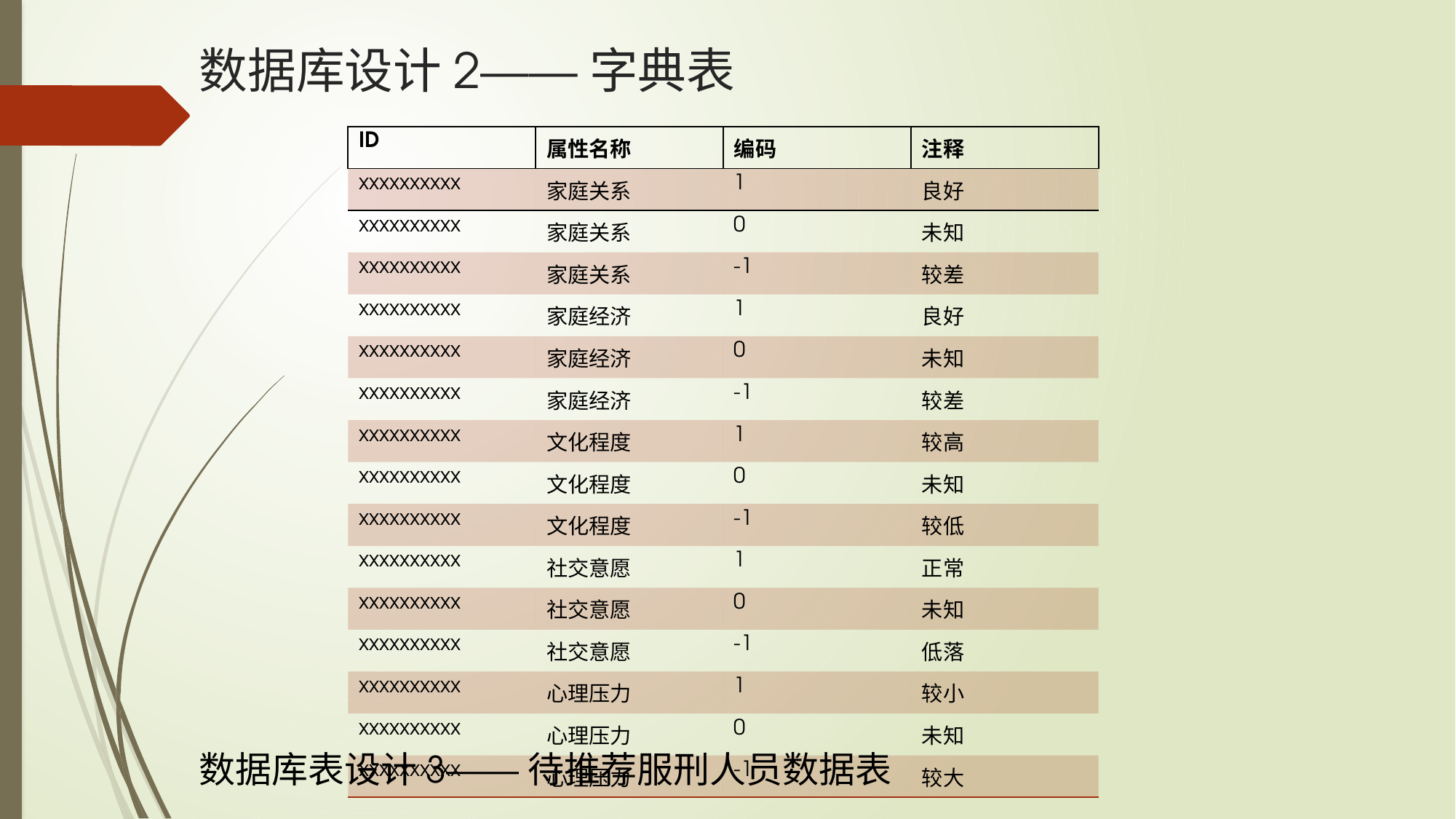

# 数据库设计2——字典表

| ID | 属性名称 | 编码 | 注释 |
| --- | --- | --- | --- |
| xxxxxxxxxx | 家庭关系 | 1 | 良好 |
| xxxxxxxxxx | 家庭关系 | 0 | 未知 |
| xxxxxxxxxx | 家庭关系 | -1 | 较差 |
| xxxxxxxxxx | 家庭经济 | 1 | 良好 |
| xxxxxxxxxx | 家庭经济 | 0 | 未知 |
| xxxxxxxxxx | 家庭经济 | -1 | 较差 |
| xxxxxxxxxx | 文化程度 | 1 | 较高 |
| xxxxxxxxxx | 文化程度 | 0 | 未知 |
| xxxxxxxxxx | 文化程度 | -1 | 较低 |
| xxxxxxxxxx | 社交意愿 | 1 | 正常 |
| xxxxxxxxxx | 社交意愿 | 0 | 未知 |
| xxxxxxxxxx | 社交意愿 | -1 | 低落 |
| xxxxxxxxxx | 心理压力 | 1 | 较小 |
| xxxxxxxxxx | 心理压力 | 0 | 未知 |
| xxxxxxxxxx | 心理压力 | -1 | 较大 |
数据库表设计3——待推荐服刑人员数据表